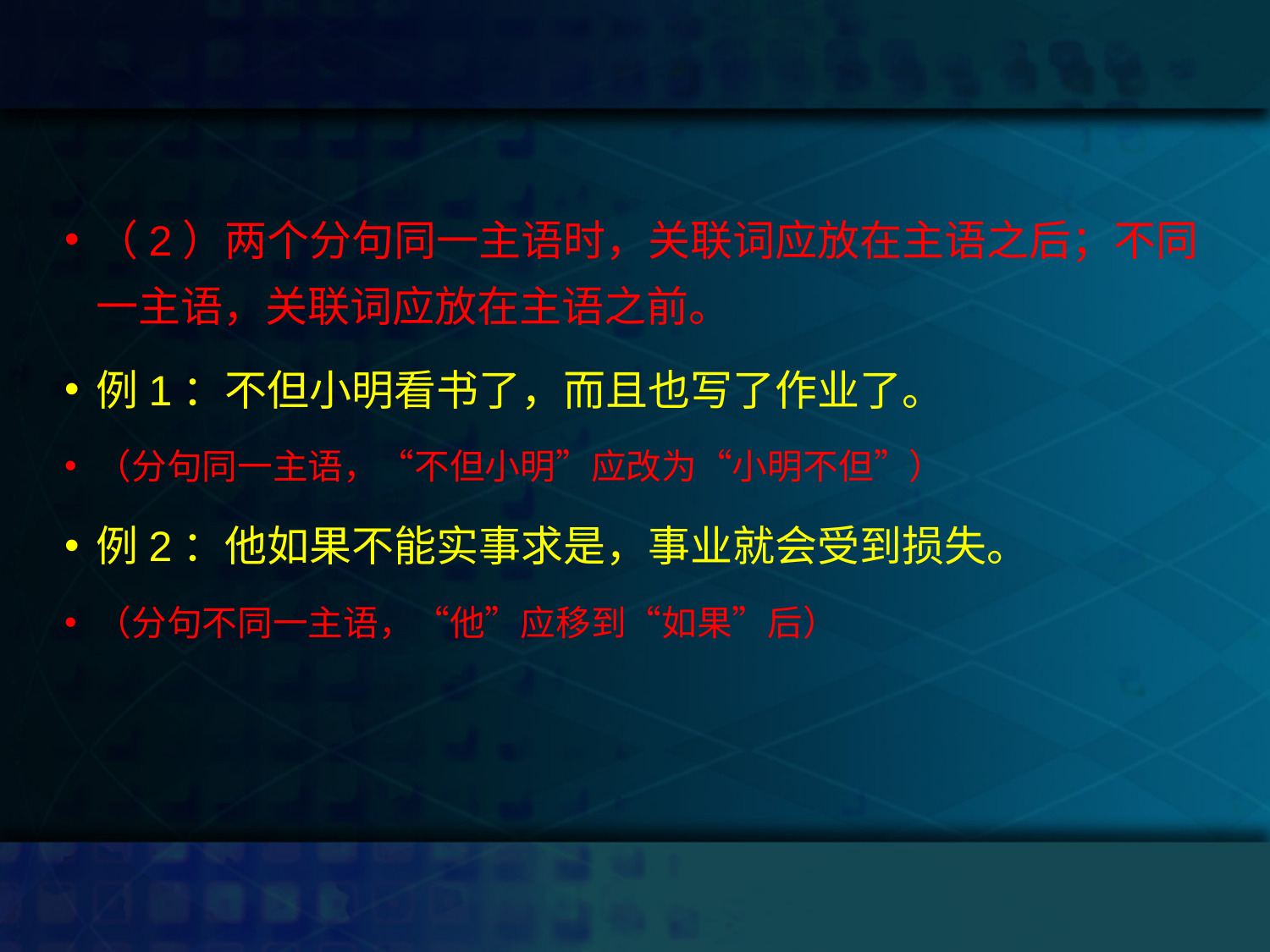

#
（2）两个分句同一主语时，关联词应放在主语之后；不同一主语，关联词应放在主语之前。
例1：不但小明看书了，而且也写了作业了。
（分句同一主语，“不但小明”应改为“小明不但”）
例2：他如果不能实事求是，事业就会受到损失。
（分句不同一主语，“他”应移到“如果”后）